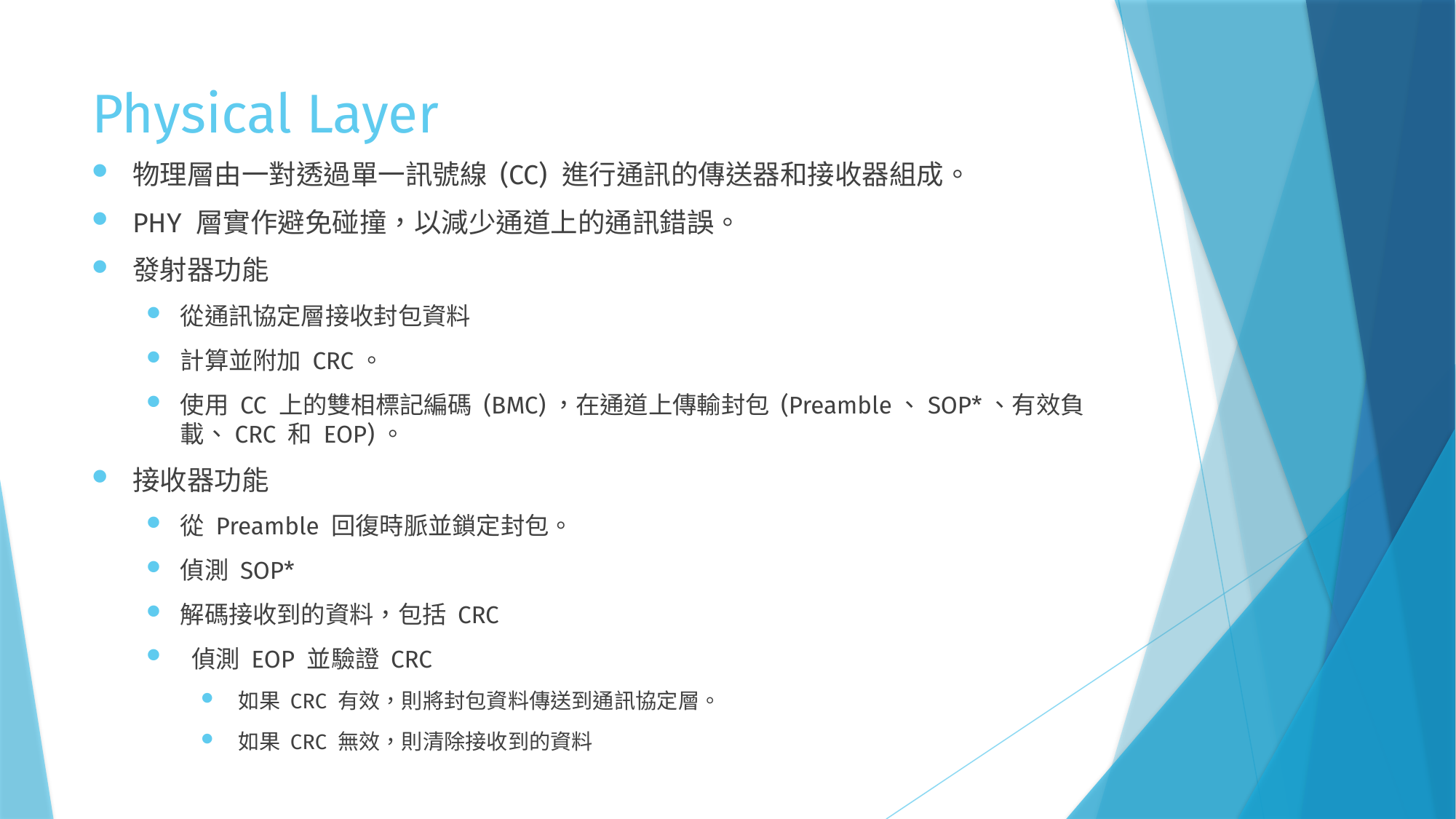

# Physical Layer
物理層由一對透過單一訊號線 (CC) 進行通訊的傳送器和接收器組成。
PHY 層實作避免碰撞，以減少通道上的通訊錯誤。
發射器功能
從通訊協定層接收封包資料
計算並附加 CRC。
使用 CC 上的雙相標記編碼 (BMC)，在通道上傳輸封包 (Preamble、SOP*、有效負載、CRC 和 EOP)。
接收器功能
從 Preamble 回復時脈並鎖定封包。
偵測 SOP*
解碼接收到的資料，包括 CRC
 偵測 EOP 並驗證 CRC
 如果 CRC 有效，則將封包資料傳送到通訊協定層。
 如果 CRC 無效，則清除接收到的資料